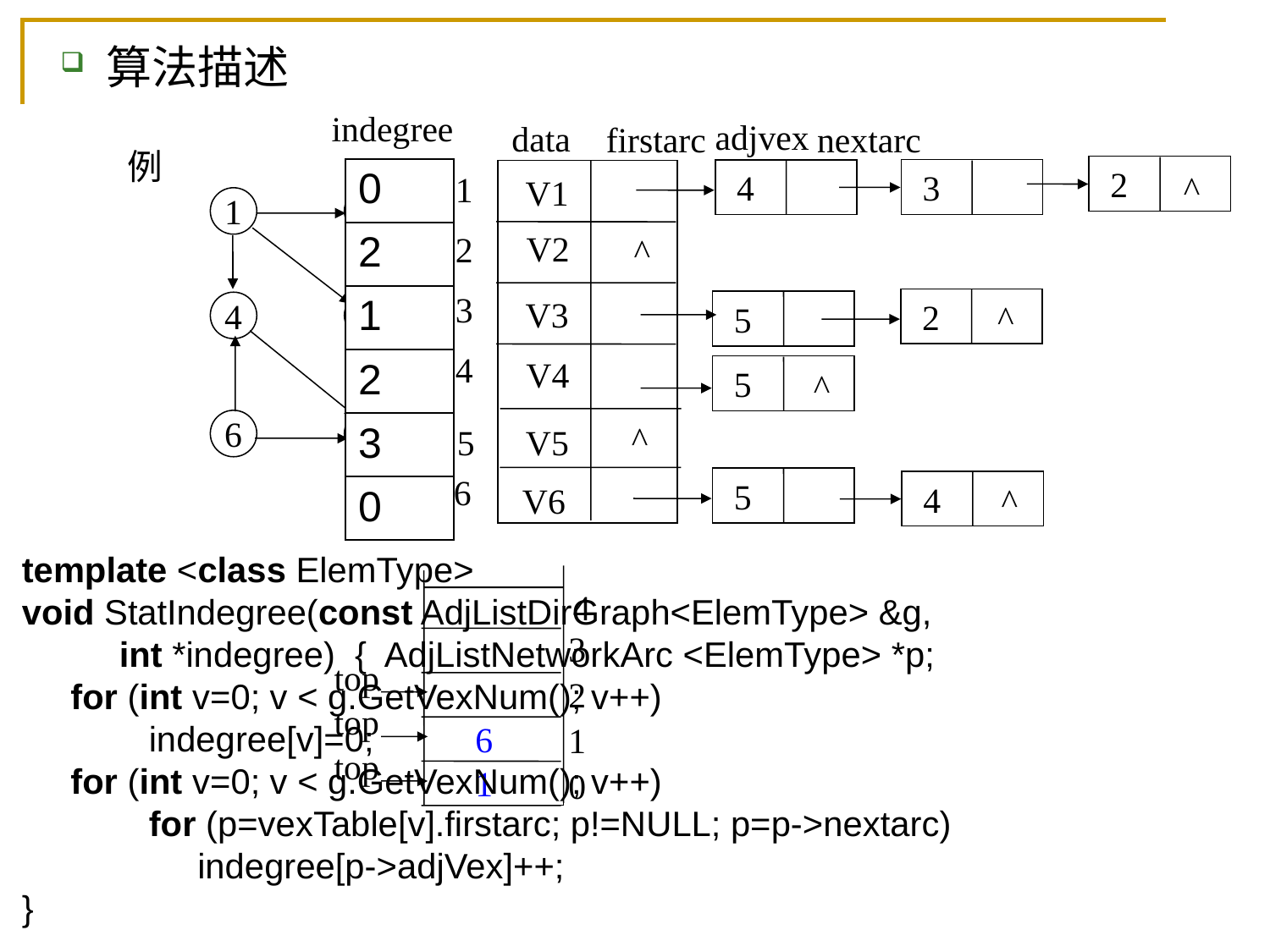

算法描述
indegree
   adjvex
data
      firstarc
          nextarc
 2

 3

 4

^

1
2
3
4
5
6
V1
V2

^

V3
 2

^
 5

V4
 5

^

^
V5

 5

 4

V6
^
例
1
2

4
3

6
5

| 0 |
| --- |
| 2 |
| 1 |
| 2 |
| 3 |
| 0 |
template <class ElemType>
void StatIndegree(const AdjListDirGraph<ElemType> &g,
          int *indegree)  {  AdjListNetworkArc <ElemType> *p;
     for (int v=0; v < g.GetVexNum(); v++)
	indegree[v]=0;
     for (int v=0; v < g.GetVexNum(); v++)
	for (p=vexTable[v].firstarc; p!=NULL; p=p->nextarc)
	     indegree[p->adjVex]++;
}

3
2
1
0
4

top

top

6
top

1